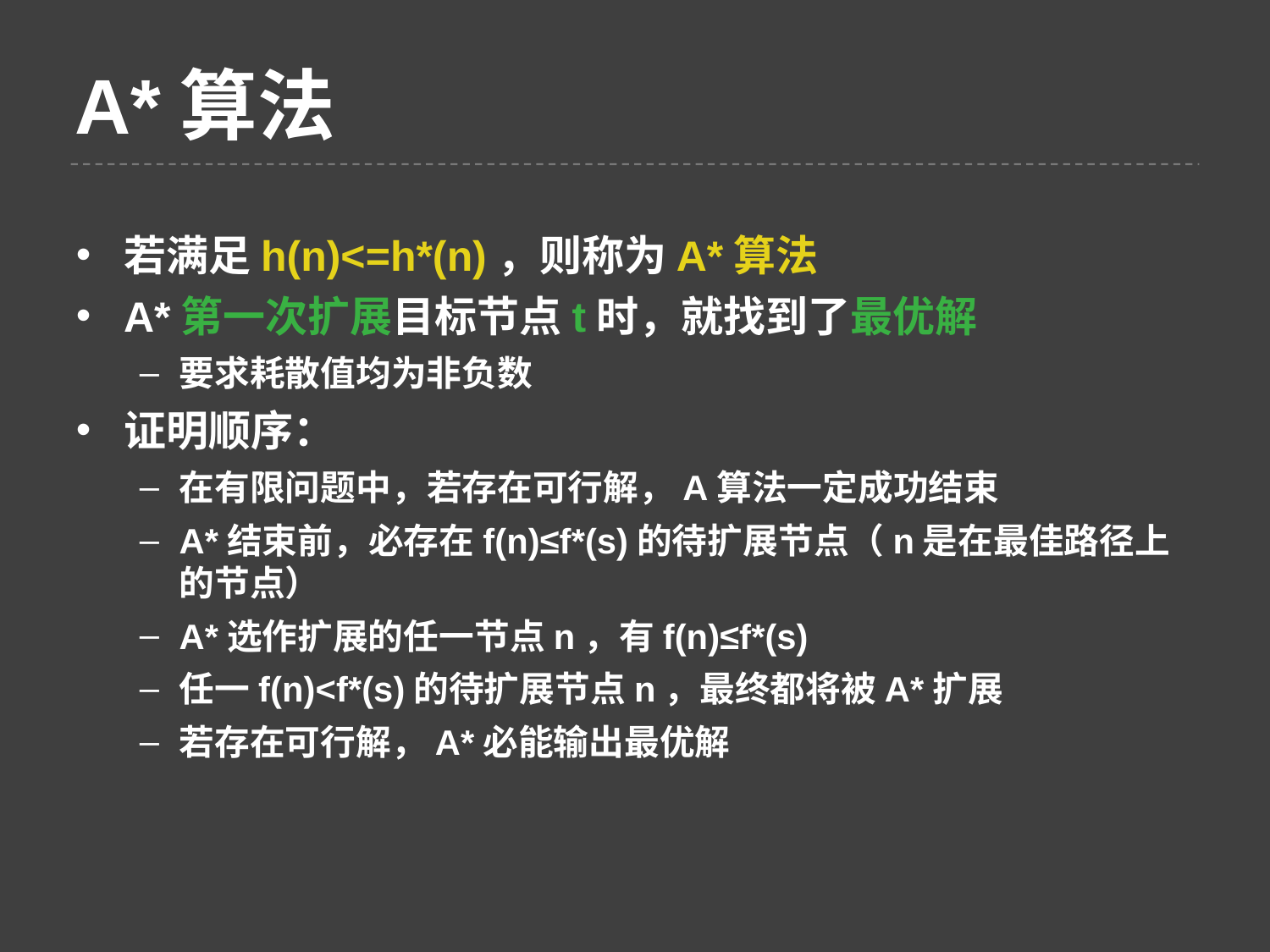

A*算法

若满足h(n)<=h*(n)，则称为A*算法
A*第一次扩展目标节点t时，就找到了最优解
要求耗散值均为非负数
证明顺序：
在有限问题中，若存在可行解，A算法一定成功结束
A*结束前，必存在f(n)≤f*(s)的待扩展节点（n是在最佳路径上的节点）
A*选作扩展的任一节点n，有f(n)≤f*(s)
任一f(n)<f*(s)的待扩展节点n，最终都将被A*扩展
若存在可行解，A*必能输出最优解